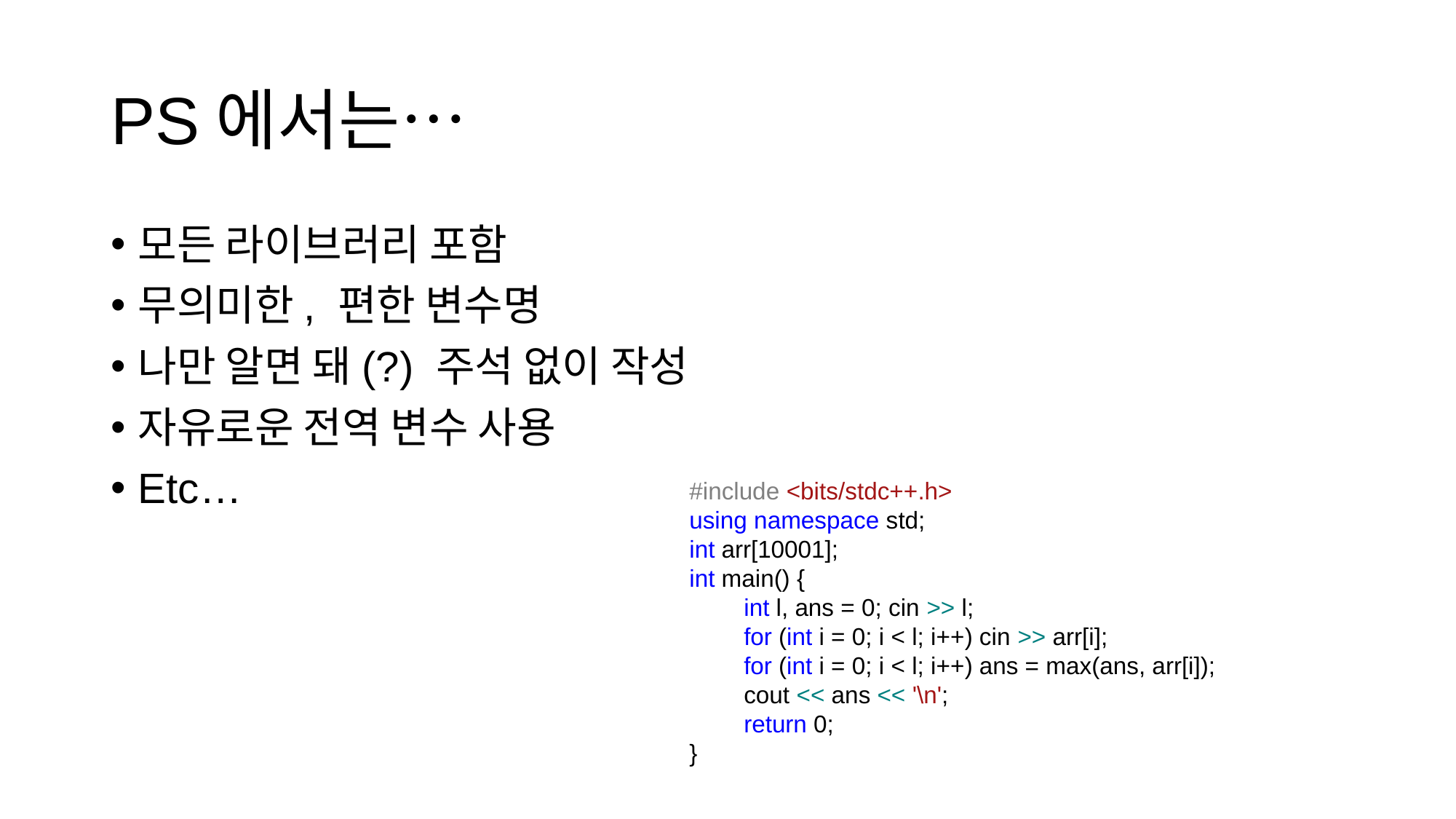

# PS에서는…
모든 라이브러리 포함
무의미한, 편한 변수명
나만 알면 돼(?) 주석 없이 작성
자유로운 전역 변수 사용
Etc…
#include <bits/stdc++.h>
using namespace std;
int arr[10001];
int main() {
int l, ans = 0; cin >> l;
for (int i = 0; i < l; i++) cin >> arr[i];
for (int i = 0; i < l; i++) ans = max(ans, arr[i]);
cout << ans << '\n';
return 0;
}